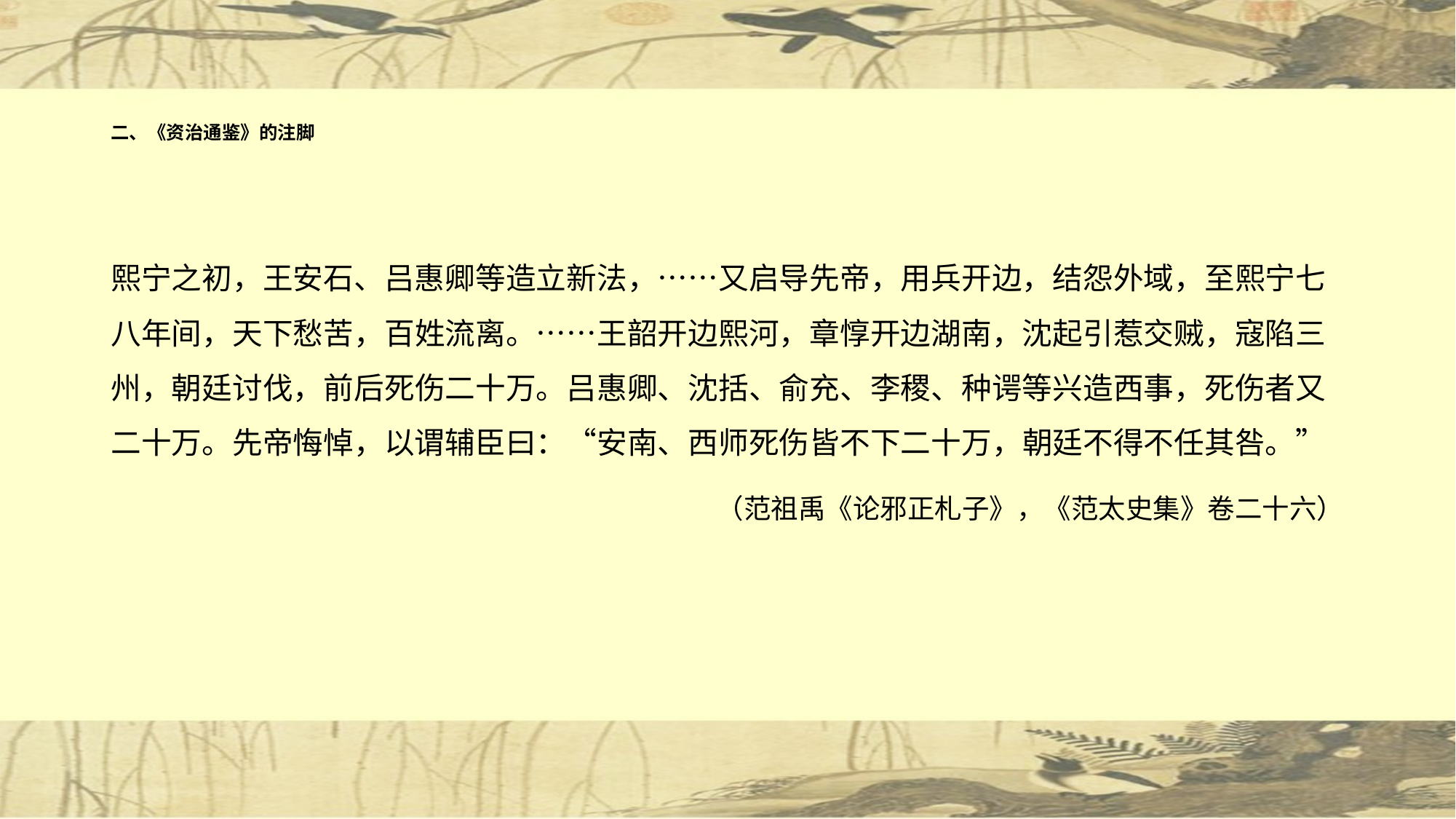

# 二、《资治通鉴》的注脚
熙宁之初，王安石、吕惠卿等造立新法，……又启导先帝，用兵开边，结怨外域，至熙宁七八年间，天下愁苦，百姓流离。……王韶开边熙河，章惇开边湖南，沈起引惹交贼，寇陷三州，朝廷讨伐，前后死伤二十万。吕惠卿、沈括、俞充、李稷、种谔等兴造西事，死伤者又二十万。先帝悔悼，以谓辅臣曰：“安南、西师死伤皆不下二十万，朝廷不得不任其咎。”
（范祖禹《论邪正札子》，《范太史集》卷二十六）